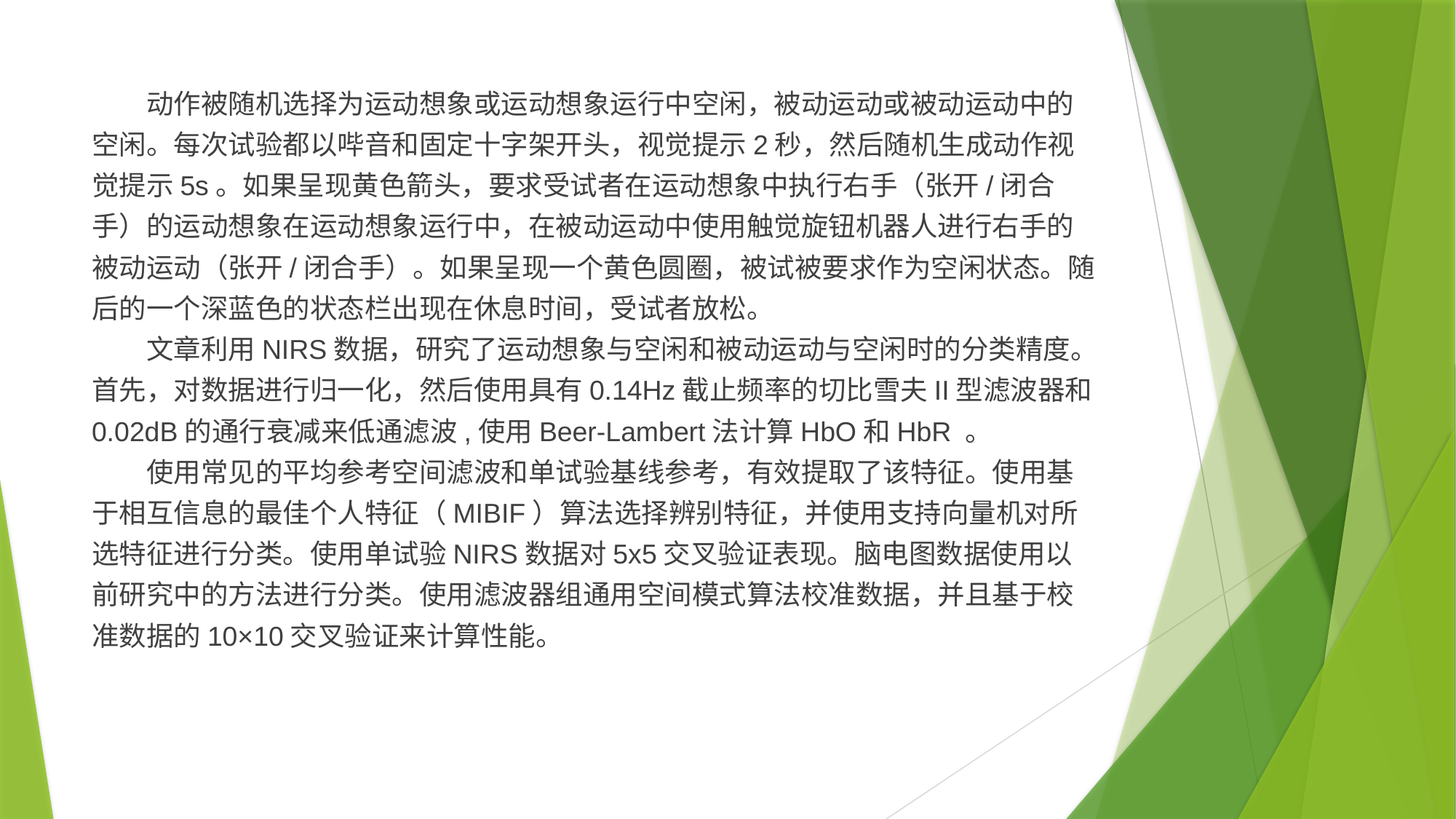

#
动作被随机选择为运动想象或运动想象运行中空闲，被动运动或被动运动中的空闲。每次试验都以哔音和固定十字架开头，视觉提示2秒，然后随机生成动作视觉提示5s。如果呈现黄色箭头，要求受试者在运动想象中执行右手（张开/闭合手）的运动想象在运动想象运行中，在被动运动中使用触觉旋钮机器人进行右手的被动运动（张开/闭合手）。如果呈现一个黄色圆圈，被试被要求作为空闲状态。随后的一个深蓝色的状态栏出现在休息时间，受试者放松。
文章利用NIRS数据，研究了运动想象与空闲和被动运动与空闲时的分类精度。首先，对数据进行归一化，然后使用具有0.14Hz截止频率的切比雪夫II型滤波器和0.02dB的通行衰减来低通滤波,使用Beer-Lambert法计算HbO和HbR 。
使用常见的平均参考空间滤波和单试验基线参考，有效提取了该特征。使用基于相互信息的最佳个人特征（MIBIF）算法选择辨别特征，并使用支持向量机对所选特征进行分类。使用单试验NIRS数据对5x5交叉验证表现。脑电图数据使用以前研究中的方法进行分类。使用滤波器组通用空间模式算法校准数据，并且基于校准数据的10×10交叉验证来计算性能。